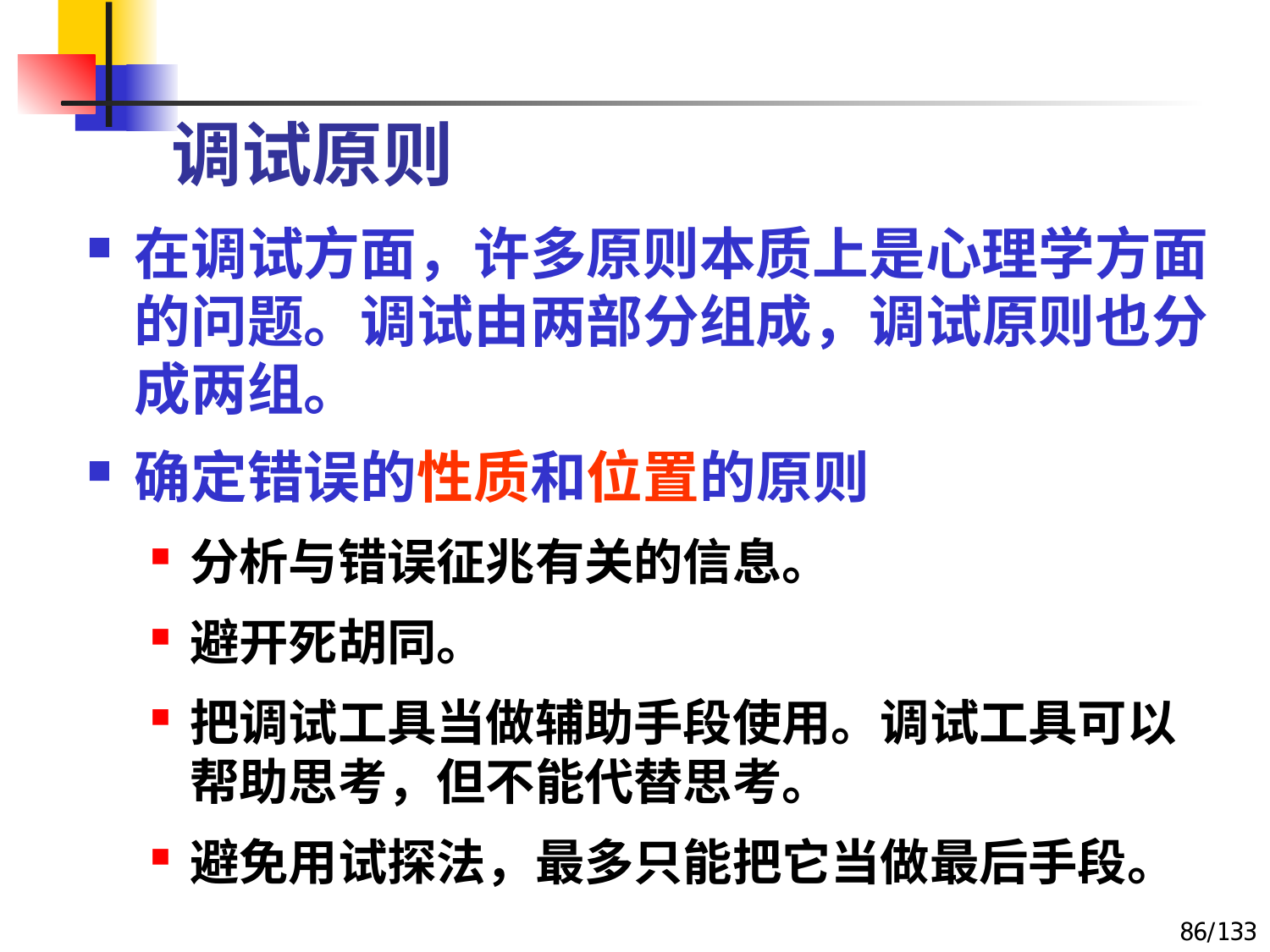

# 调试原则
在调试方面，许多原则本质上是心理学方面的问题。调试由两部分组成，调试原则也分成两组。
确定错误的性质和位置的原则
分析与错误征兆有关的信息。
避开死胡同。
把调试工具当做辅助手段使用。调试工具可以帮助思考，但不能代替思考。
避免用试探法，最多只能把它当做最后手段。

86/133